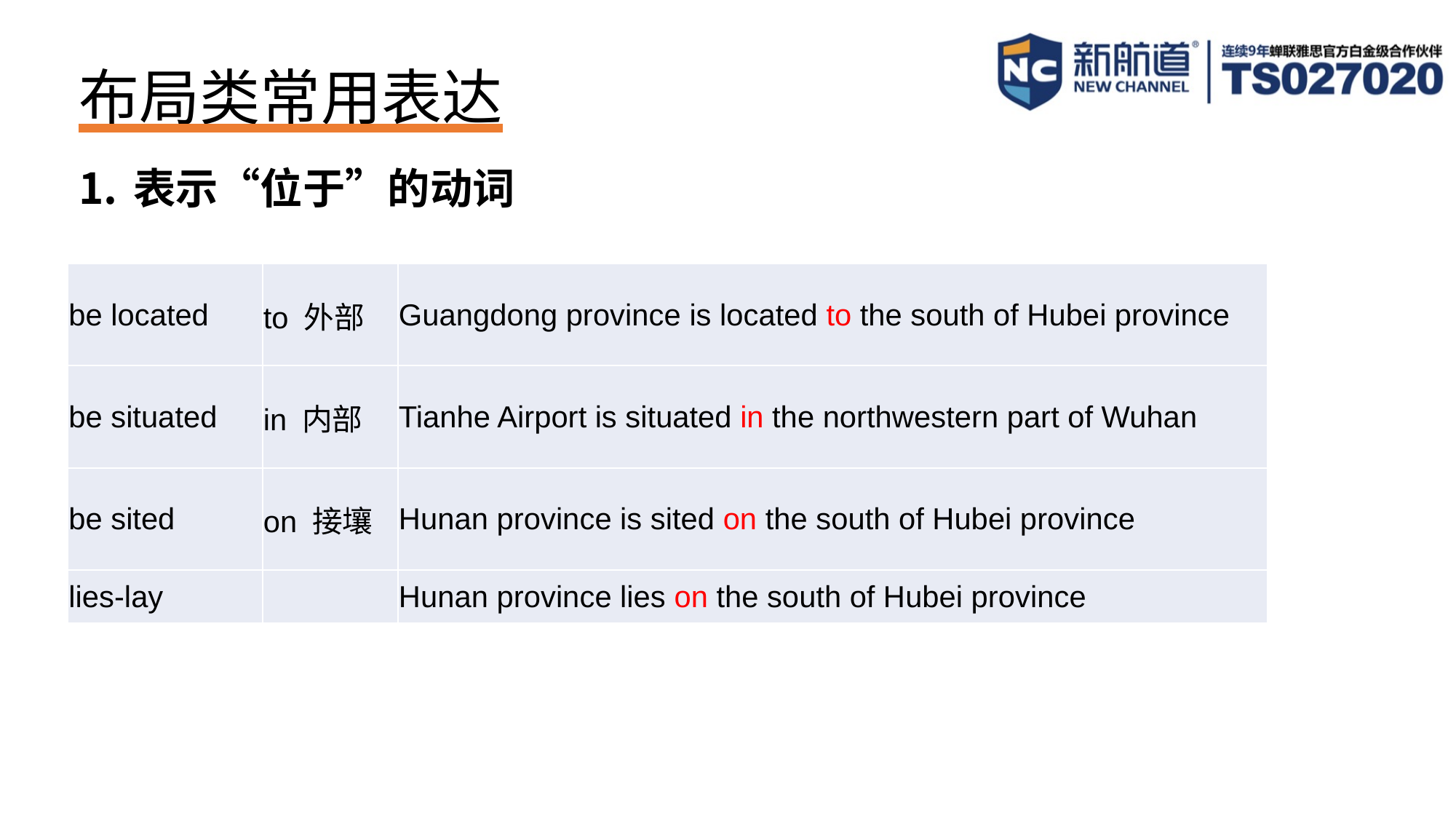

# 布局类常用表达
表示“位于”的动词

| be located | to 外部 | Guangdong province is located to the south of Hubei province |
| --- | --- | --- |
| be situated | in 内部 | Tianhe Airport is situated in the northwestern part of Wuhan |
| be sited | on 接壤 | Hunan province is sited on the south of Hubei province |
| lies-lay |  | Hunan province lies on the south of Hubei province |